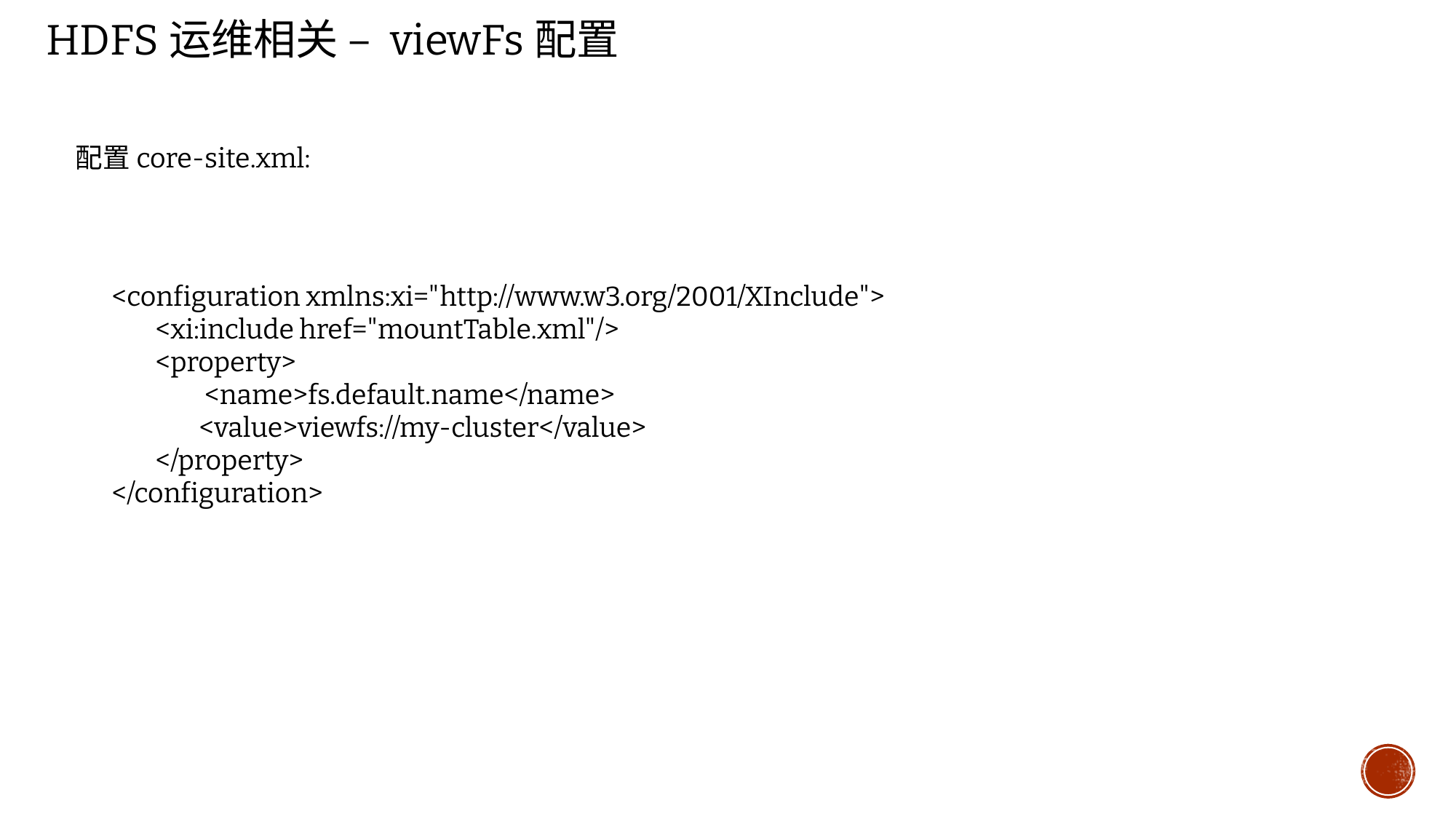

HDFS运维相关 – viewFs配置
配置core-site.xml:
<configuration xmlns:xi="http://www.w3.org/2001/XInclude">
        <xi:include href="mountTable.xml"/>
        <property>
                 <name>fs.default.name</name>
                <value>viewfs://my-cluster</value>
        </property>
</configuration>